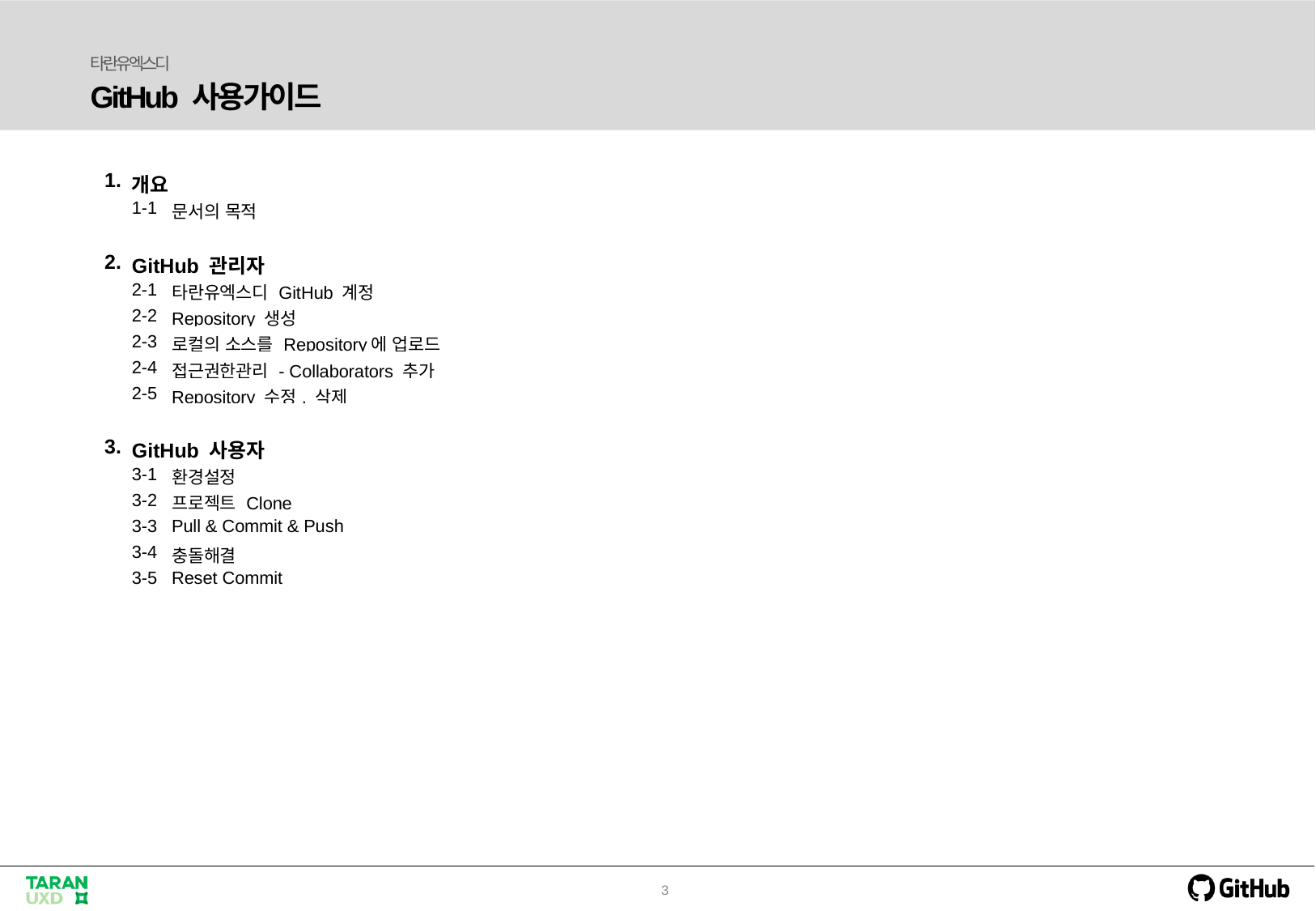

타란유엑스디
GitHub 사용가이드
| 1. | 개요 |  |  |
| --- | --- | --- | --- |
|  | 1-1 | 문서의 목적 |  |
|  |  |  |  |
| 2. | GitHub 관리자 |  |  |
|  | 2-1 | 타란유엑스디 GitHub 계정 |  |
|  | 2-2 | Repository 생성 |  |
|  | 2-3 | 로컬의 소스를 Repository에 업로드 |  |
|  | 2-4 | 접근권한관리 - Collaborators 추가 |  |
|  | 2-5 | Repository 수정, 삭제 |  |
|  |  |  |  |
| 3. | GitHub 사용자 |  |  |
|  | 3-1 | 환경설정 |  |
|  | 3-2 | 프로젝트 Clone |  |
|  | 3-3 | Pull & Commit & Push |  |
|  | 3-4 | 충돌해결 |  |
|  | 3-5 | Reset Commit |  |
|  |  |  |  |
3